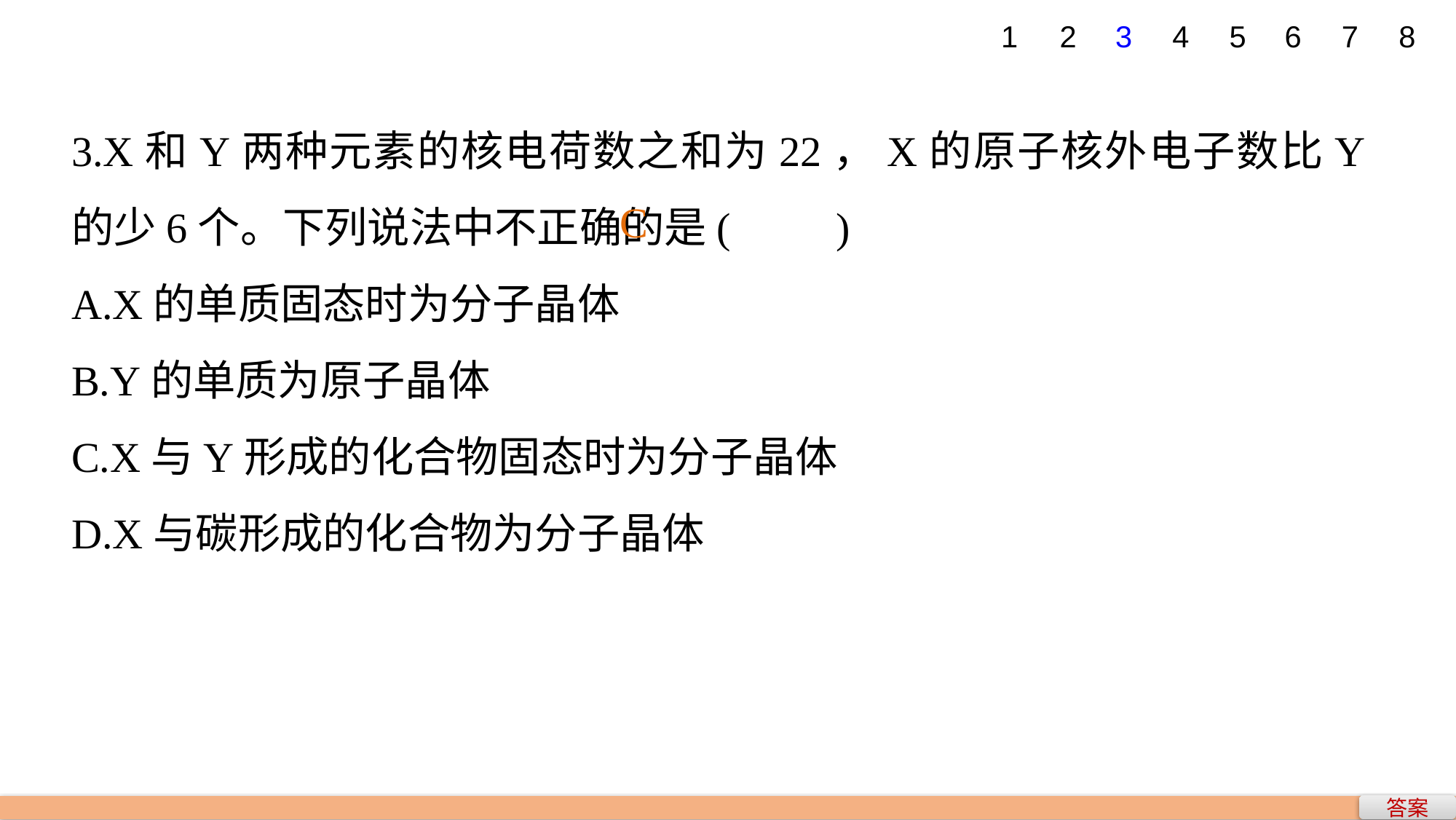

1
2
3
4
5
6
7
8
3.X和Y两种元素的核电荷数之和为22，X的原子核外电子数比Y的少6个。下列说法中不正确的是(　　)
A.X的单质固态时为分子晶体
B.Y的单质为原子晶体
C.X与Y形成的化合物固态时为分子晶体
D.X与碳形成的化合物为分子晶体
C
答案